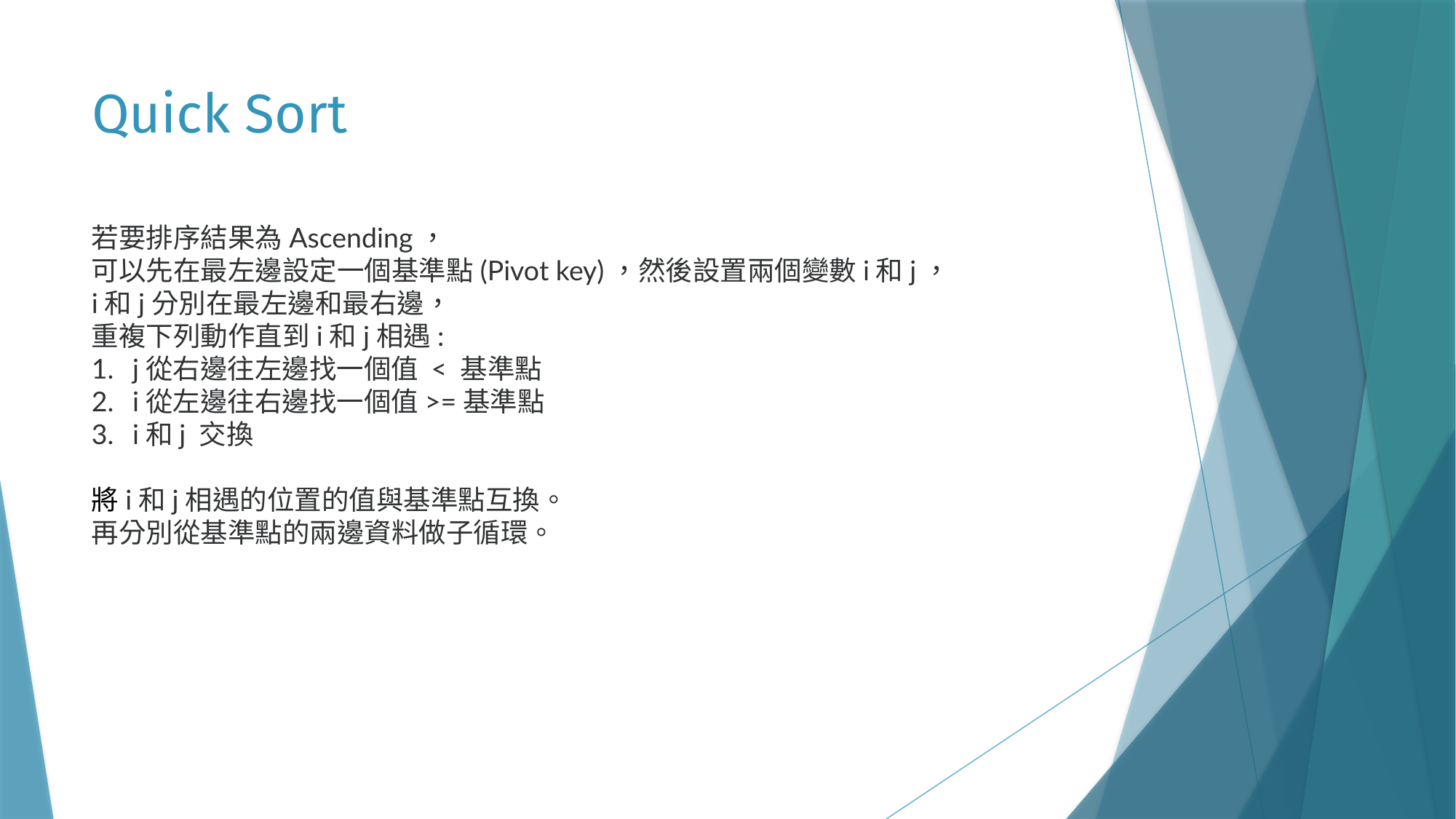

# Quick Sort
若要排序結果為Ascending，
可以先在最左邊設定一個基準點(Pivot key)，然後設置兩個變數i和j，
i和j分別在最左邊和最右邊，
重複下列動作直到i和j相遇:
j從右邊往左邊找一個值 < 基準點
i從左邊往右邊找一個值>=基準點
i和j 交換

將i和j相遇的位置的值與基準點互換。
再分別從基準點的兩邊資料做子循環。